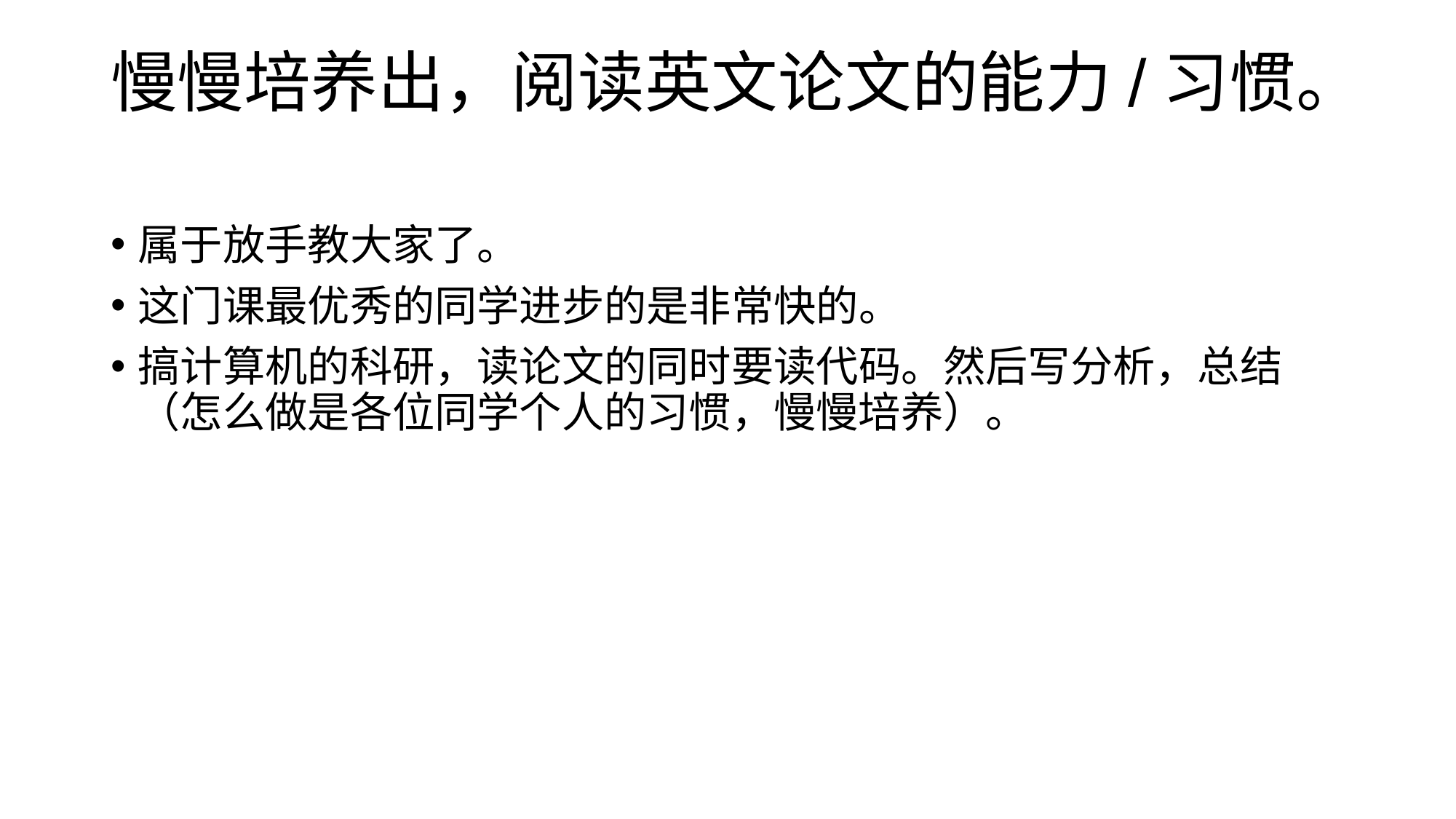

# 慢慢培养出，阅读英文论文的能力/习惯。
属于放手教大家了。
这门课最优秀的同学进步的是非常快的。
搞计算机的科研，读论文的同时要读代码。然后写分析，总结（怎么做是各位同学个人的习惯，慢慢培养）。